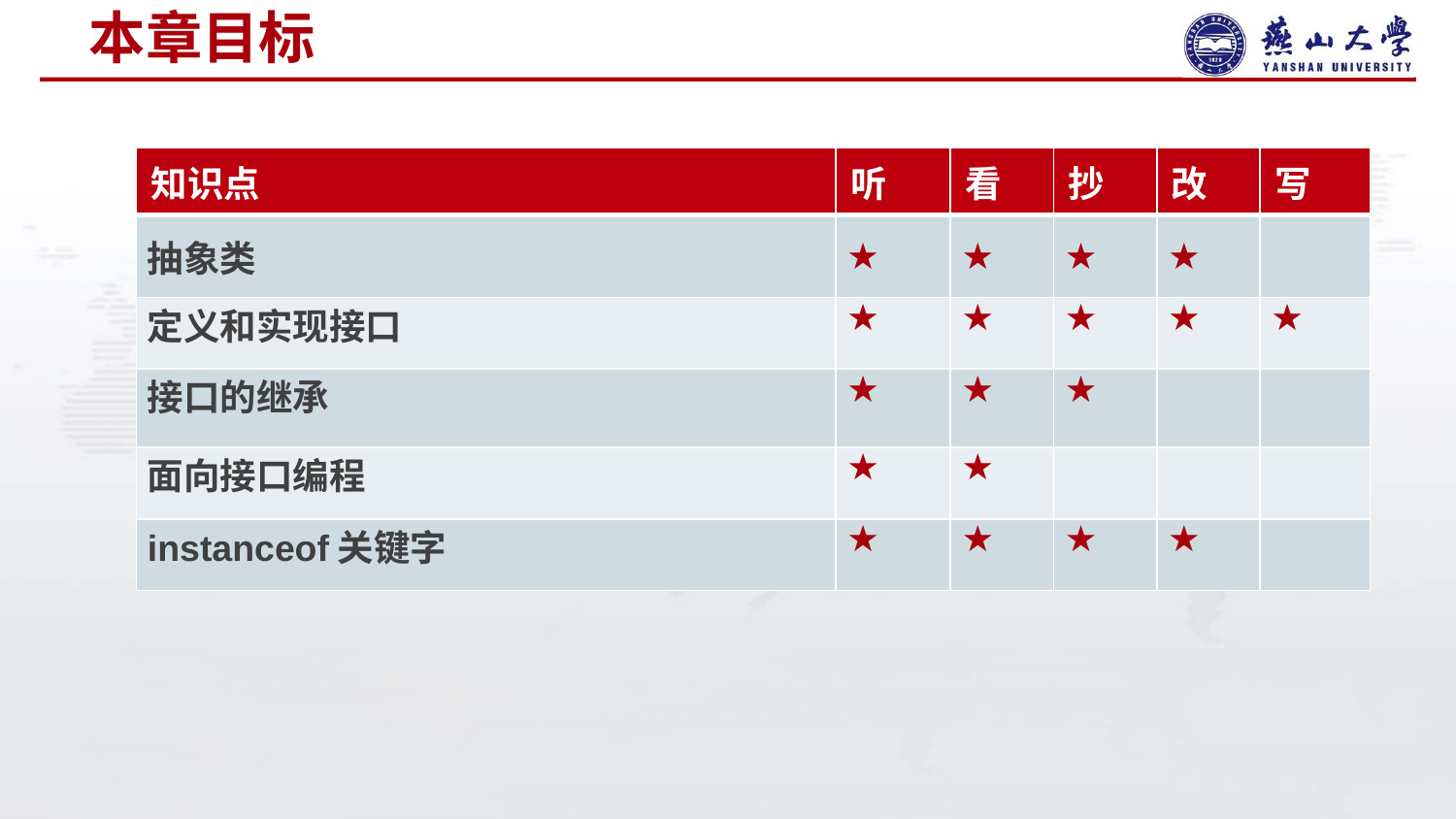

# 本章目标

| 知识点 | 听 | 看 | 抄 | 改 | 写 |
| --- | --- | --- | --- | --- | --- |
| 抽象类 | ★ | ★ | ★ | ★ |  |
| 定义和实现接口 | ★ | ★ | ★ | ★ | ★ |
| 接口的继承 | ★ | ★ | ★ |  |  |
| 面向接口编程 | ★ | ★ |  |  |  |
| instanceof关键字 | ★ | ★ | ★ | ★ |  |